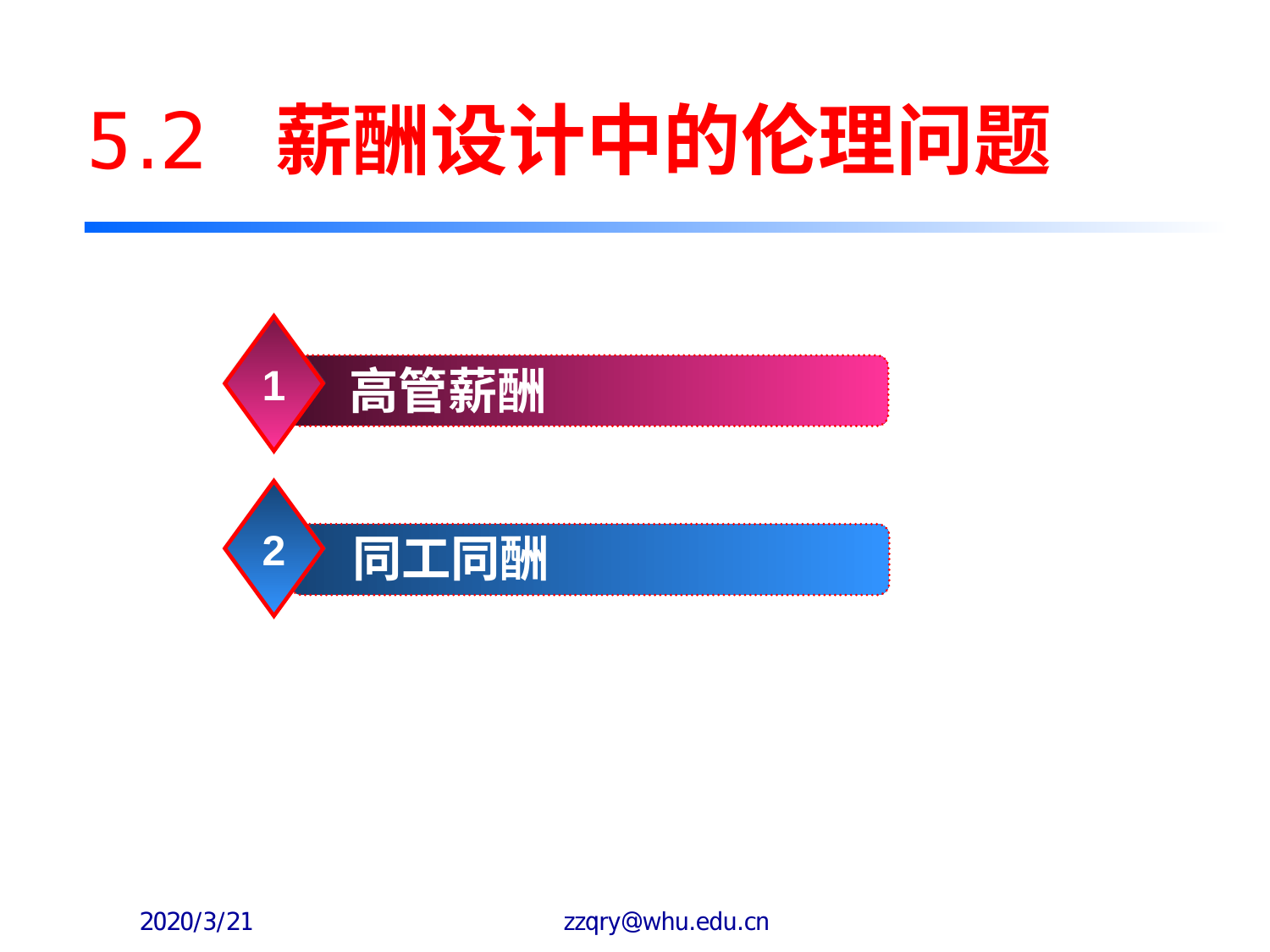

# 5.2  薪酬设计中的伦理问题
1
高管薪酬

2
同工同酬

2020/3/21
zzqry@whu.edu.cn